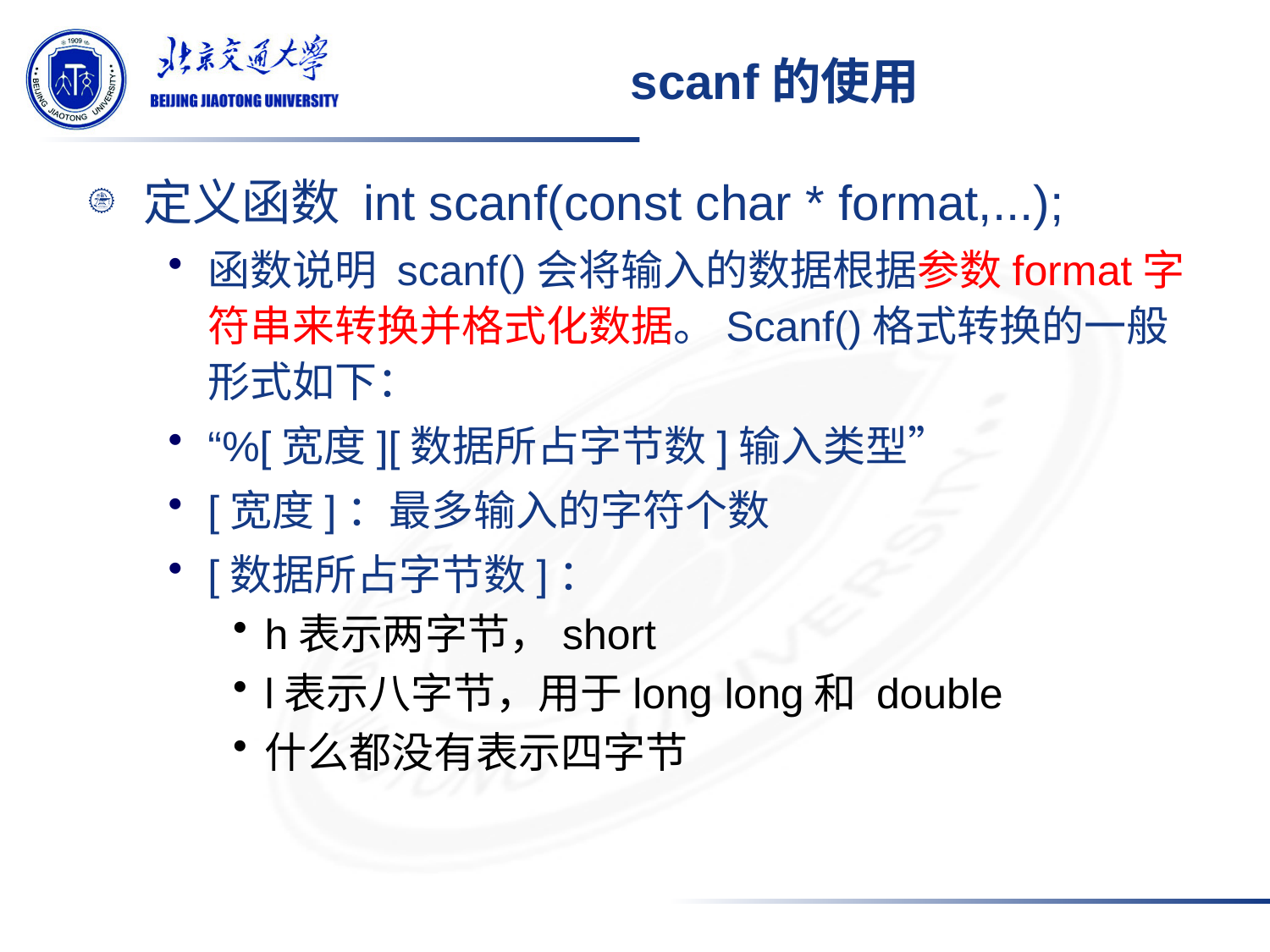

# scanf的使用
定义函数 int scanf(const char * format,...);
函数说明 scanf()会将输入的数据根据参数format字符串来转换并格式化数据。Scanf()格式转换的一般形式如下：
“%[宽度][数据所占字节数]输入类型”
[宽度]：最多输入的字符个数
[数据所占字节数]：
h表示两字节，short
l表示八字节，用于long long和 double
什么都没有表示四字节